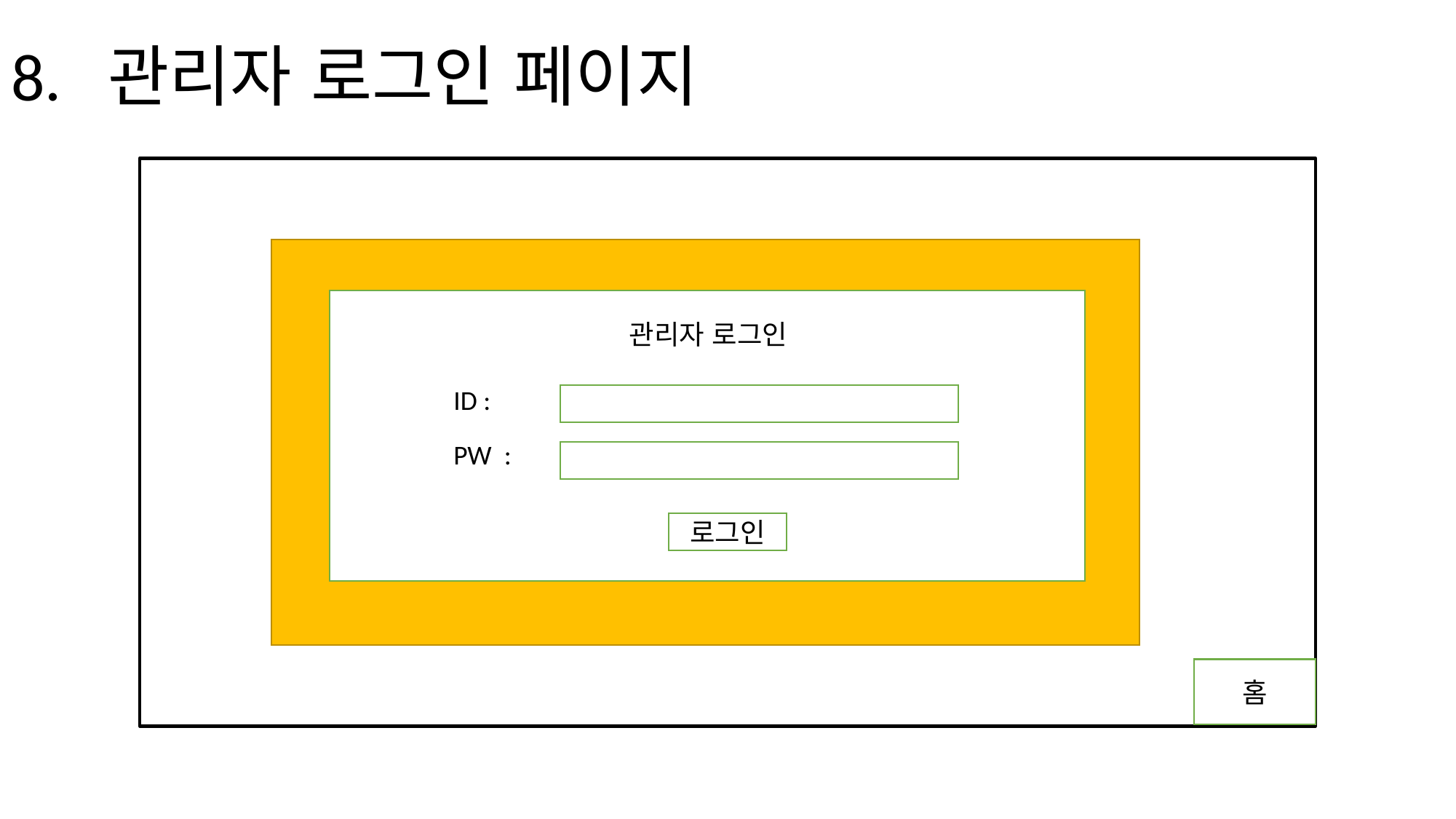

# 8.  관리자 로그인 페이지

관리자 로그인
ID :

PW  :

로그인
홈